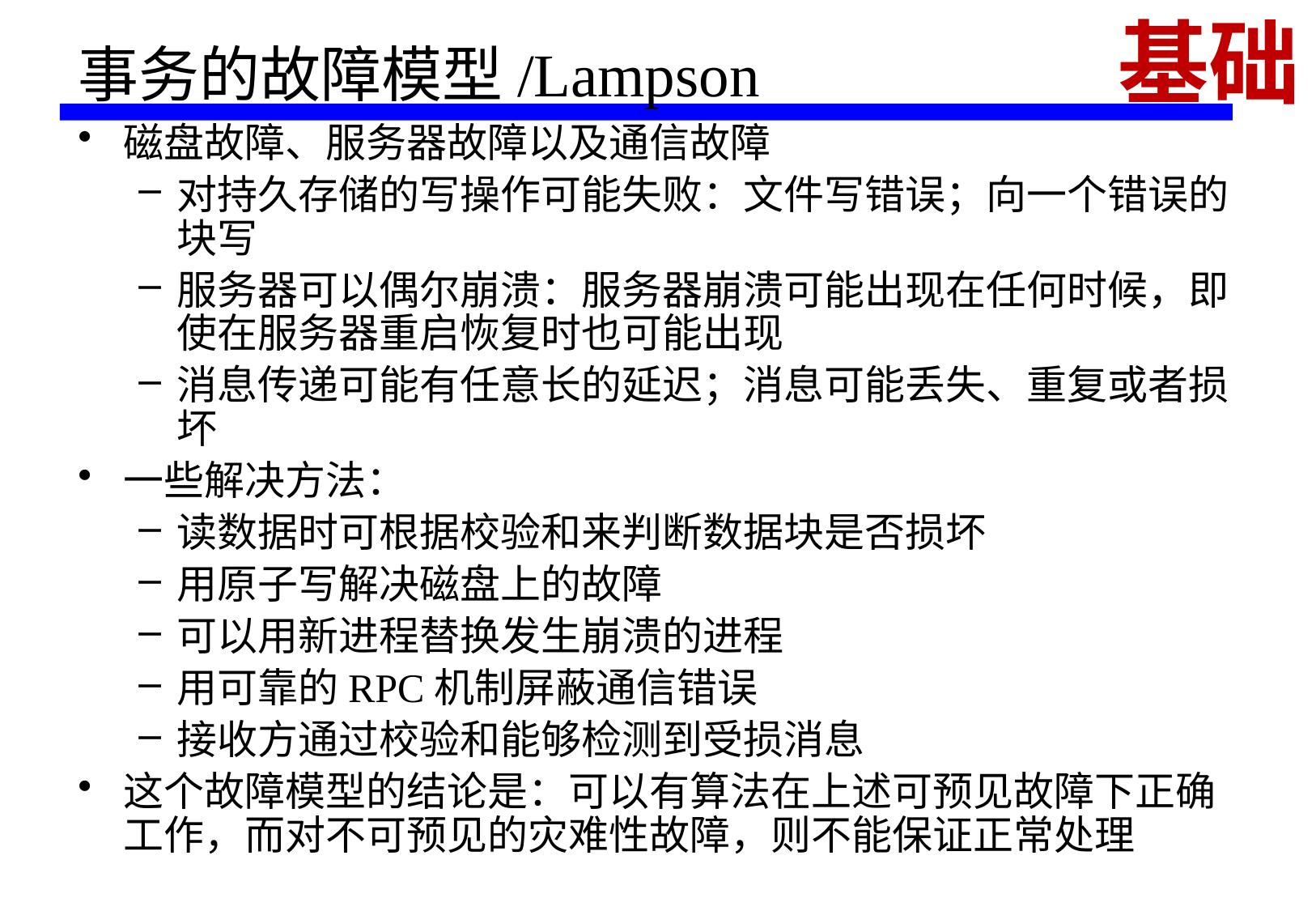

# 事务的故障模型/Lampson
基础
磁盘故障、服务器故障以及通信故障
对持久存储的写操作可能失败：文件写错误；向一个错误的块写
服务器可以偶尔崩溃：服务器崩溃可能出现在任何时候，即使在服务器重启恢复时也可能出现
消息传递可能有任意长的延迟；消息可能丢失、重复或者损坏
一些解决方法：
读数据时可根据校验和来判断数据块是否损坏
用原子写解决磁盘上的故障
可以用新进程替换发生崩溃的进程
用可靠的RPC机制屏蔽通信错误
接收方通过校验和能够检测到受损消息
这个故障模型的结论是：可以有算法在上述可预见故障下正确工作，而对不可预见的灾难性故障，则不能保证正常处理